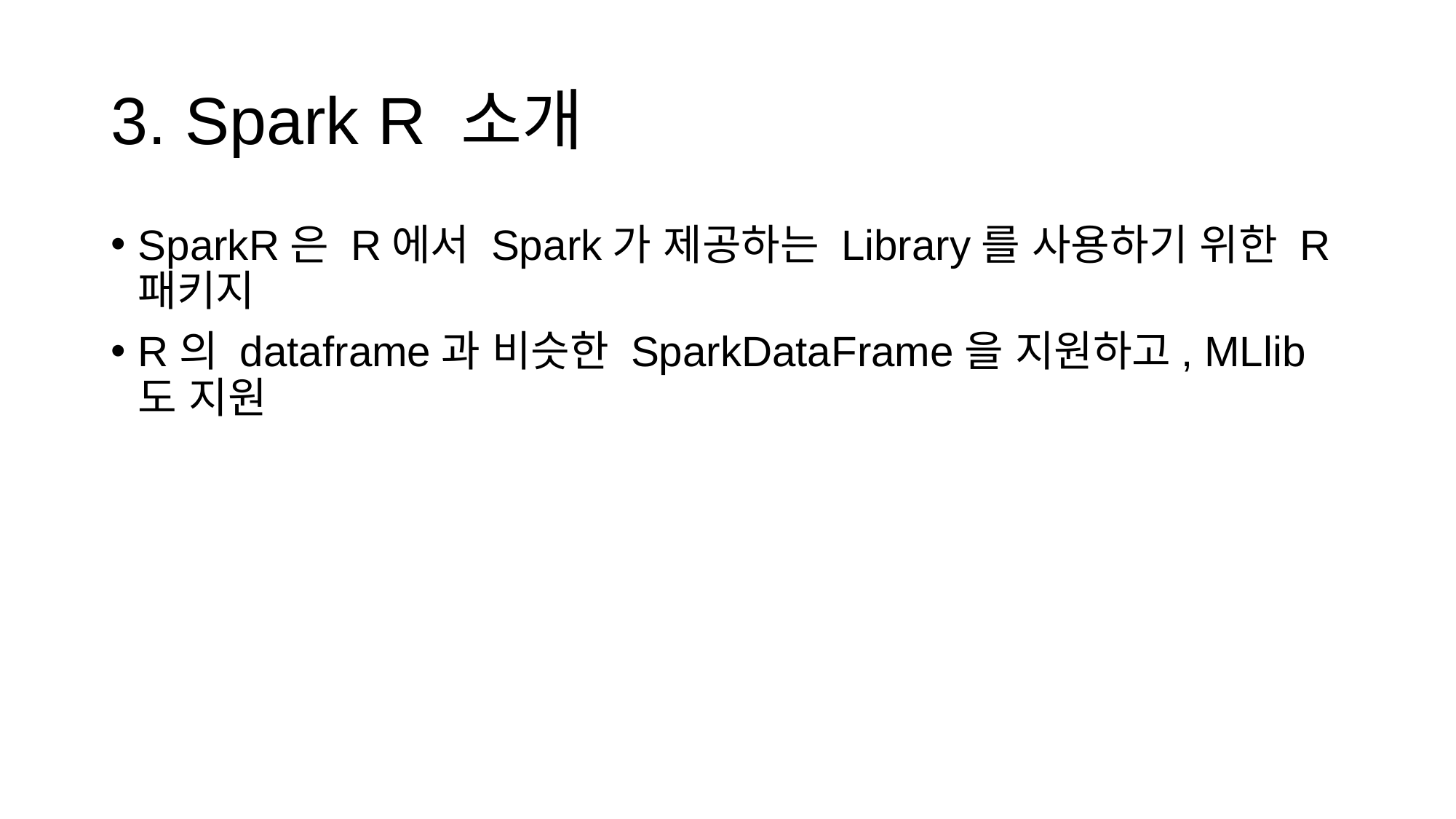

# 3. Spark R 소개
SparkR은 R에서 Spark가 제공하는 Library를 사용하기 위한 R 패키지
R의 dataframe과 비슷한 SparkDataFrame을 지원하고, MLlib도 지원